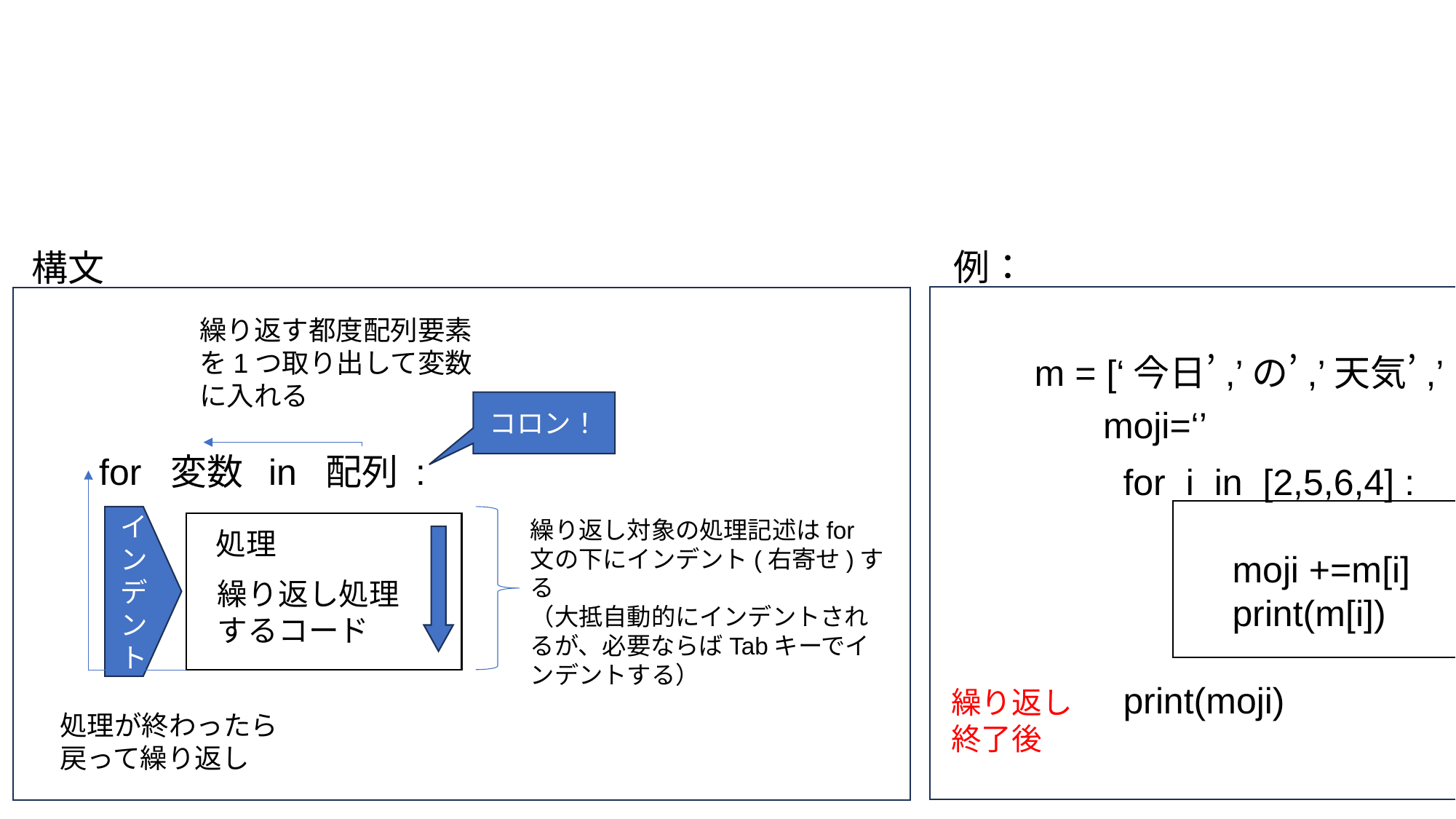

例：
構文

繰り返す都度配列要素を1つ取り出して変数に入れる
m = [‘今日’,’の’,’天気’,’は’,’晴れ’,’の’,’予想’]
コロン！
moji=‘’

for  変数  in  配列 :

for  i  in  [2,5,6,4] :

	moji +=m[i]
	print(m[i])

print(moji)

インデント

繰り返し対象の処理記述はfor文の下にインデント(右寄せ)する
（大抵自動的にインデントされるが、必要ならばTabキーでインデントする）

処理

繰り返し処理の範囲
：インデント部分
繰り返し処理するコード
繰り返し終了後
処理が終わったら戻って繰り返し